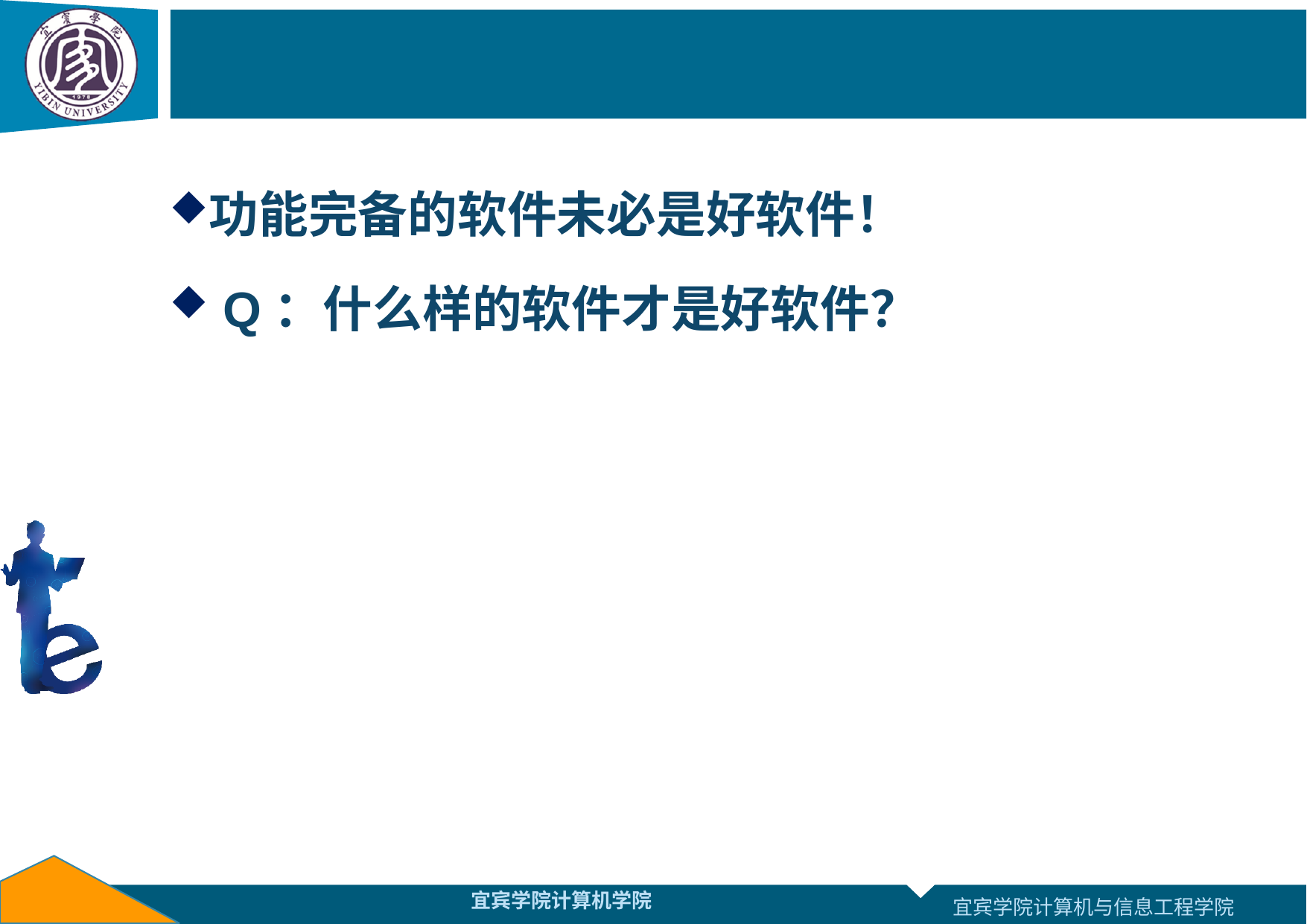

#
功能完备的软件未必是好软件！
 Q：什么样的软件才是好软件？

2
宜宾学院计算机学院